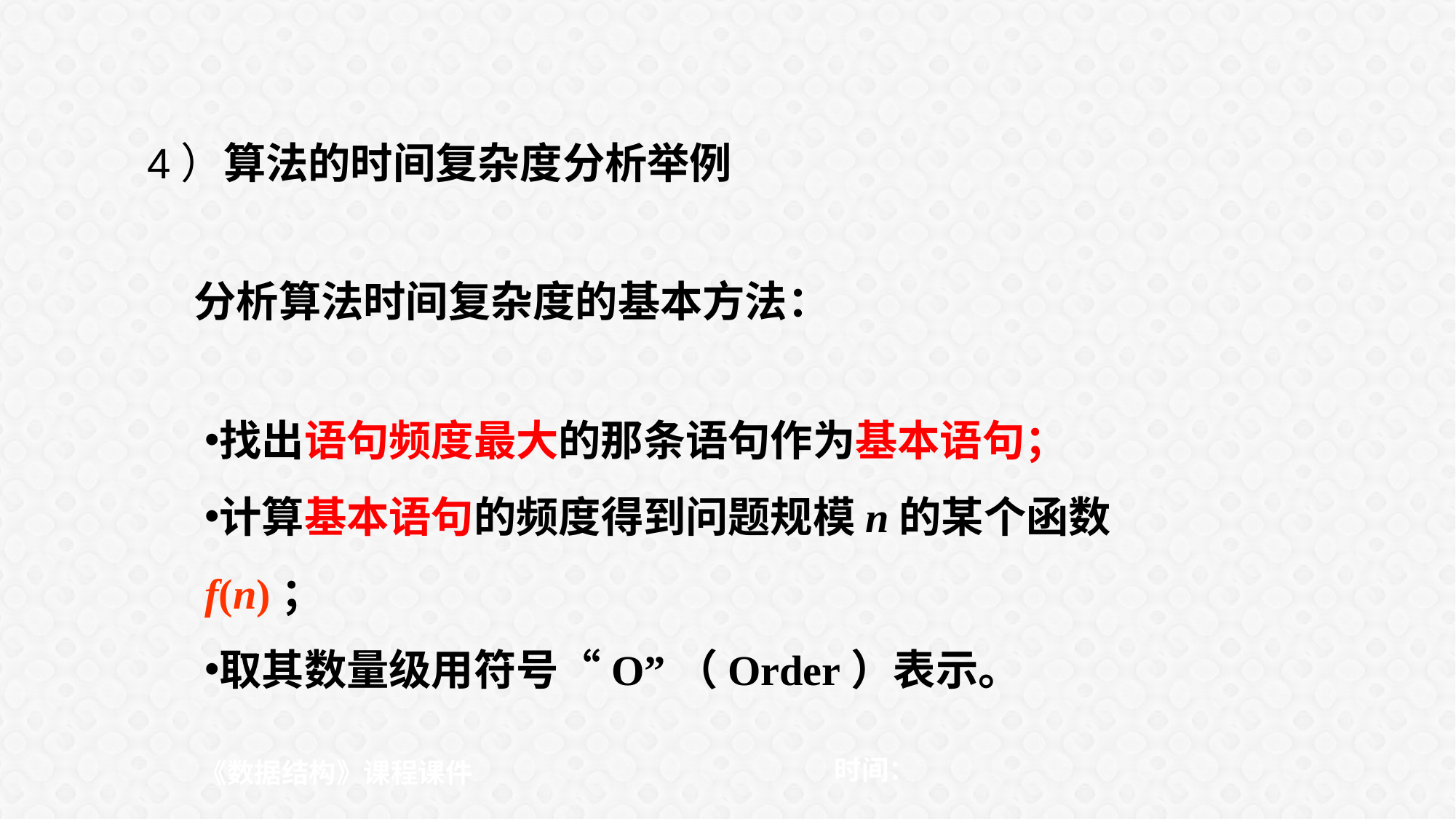

4）算法的时间复杂度分析举例
分析算法时间复杂度的基本方法：
找出语句频度最大的那条语句作为基本语句；
计算基本语句的频度得到问题规模n的某个函数f(n)；
取其数量级用符号“O”（Order）表示。
时间：
《数据结构》课程课件